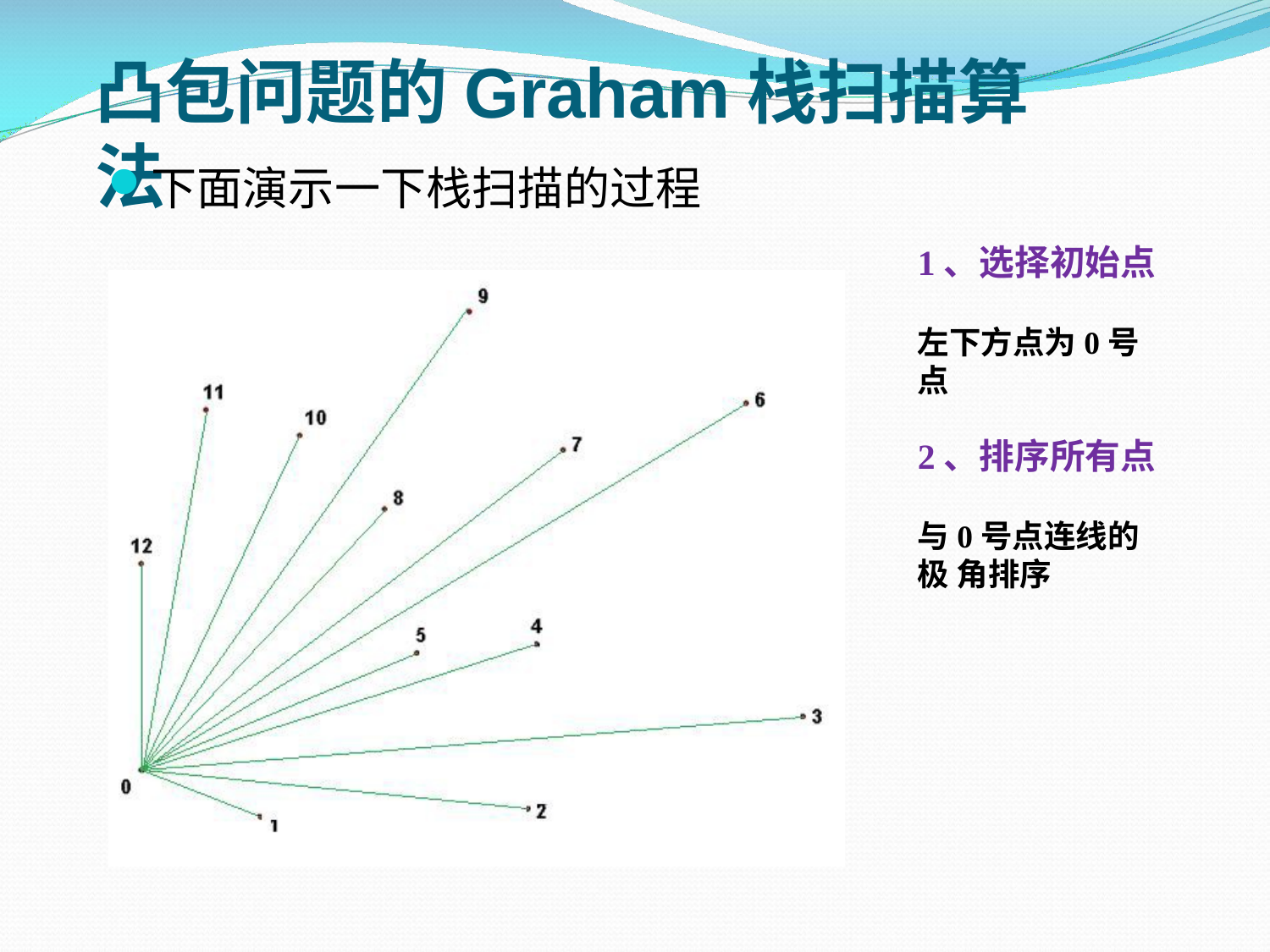

# 凸包问题的Graham栈扫描算法
下面演示一下栈扫描的过程
1、选择初始点

左下方点为0号点

2、排序所有点

与0号点连线的极 角排序